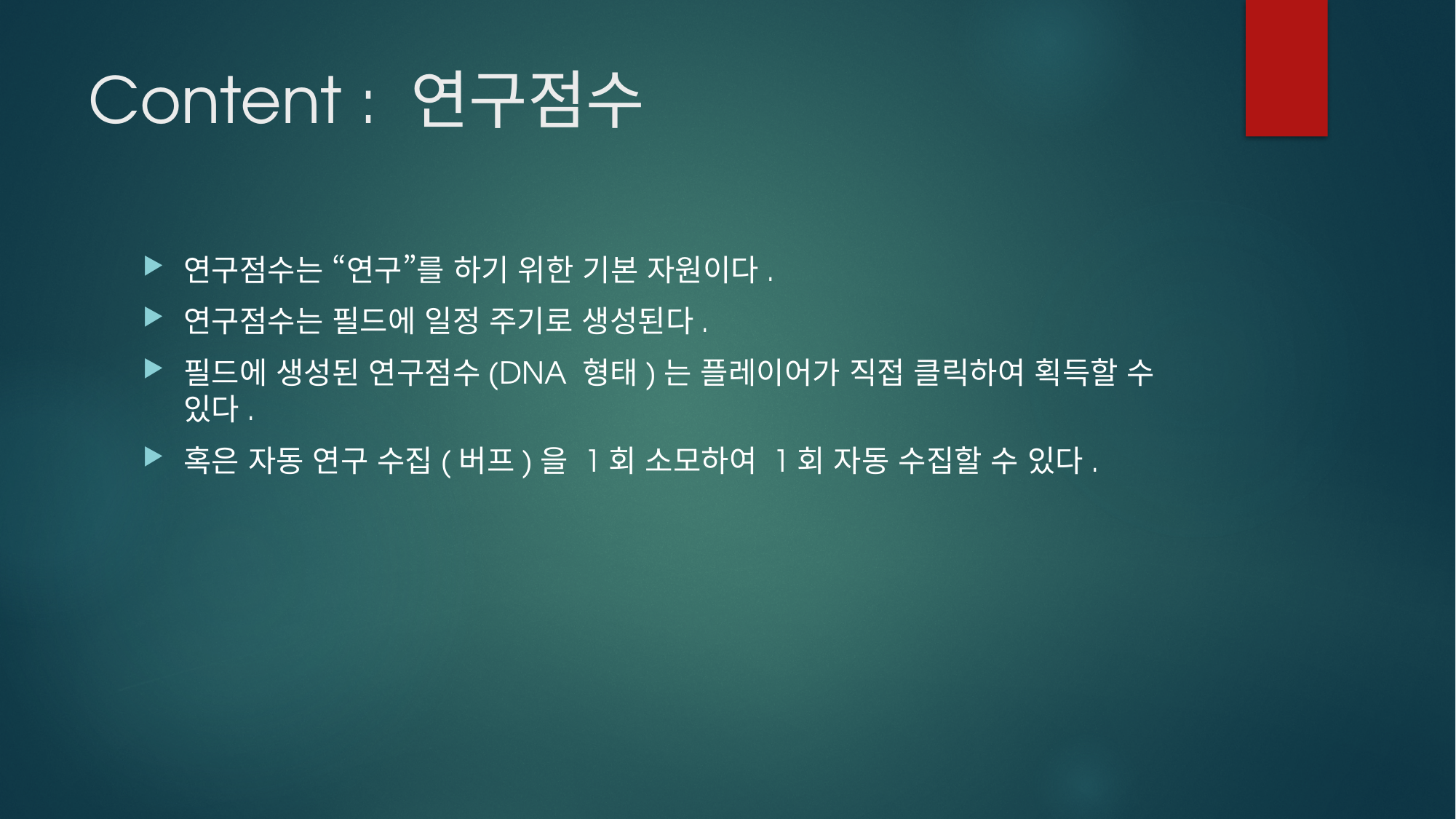

# Content : 연구점수
연구점수는 “연구”를 하기 위한 기본 자원이다.
연구점수는 필드에 일정 주기로 생성된다.
필드에 생성된 연구점수(DNA 형태)는 플레이어가 직접 클릭하여 획득할 수 있다.
혹은 자동 연구 수집(버프)을 1회 소모하여 1회 자동 수집할 수 있다.